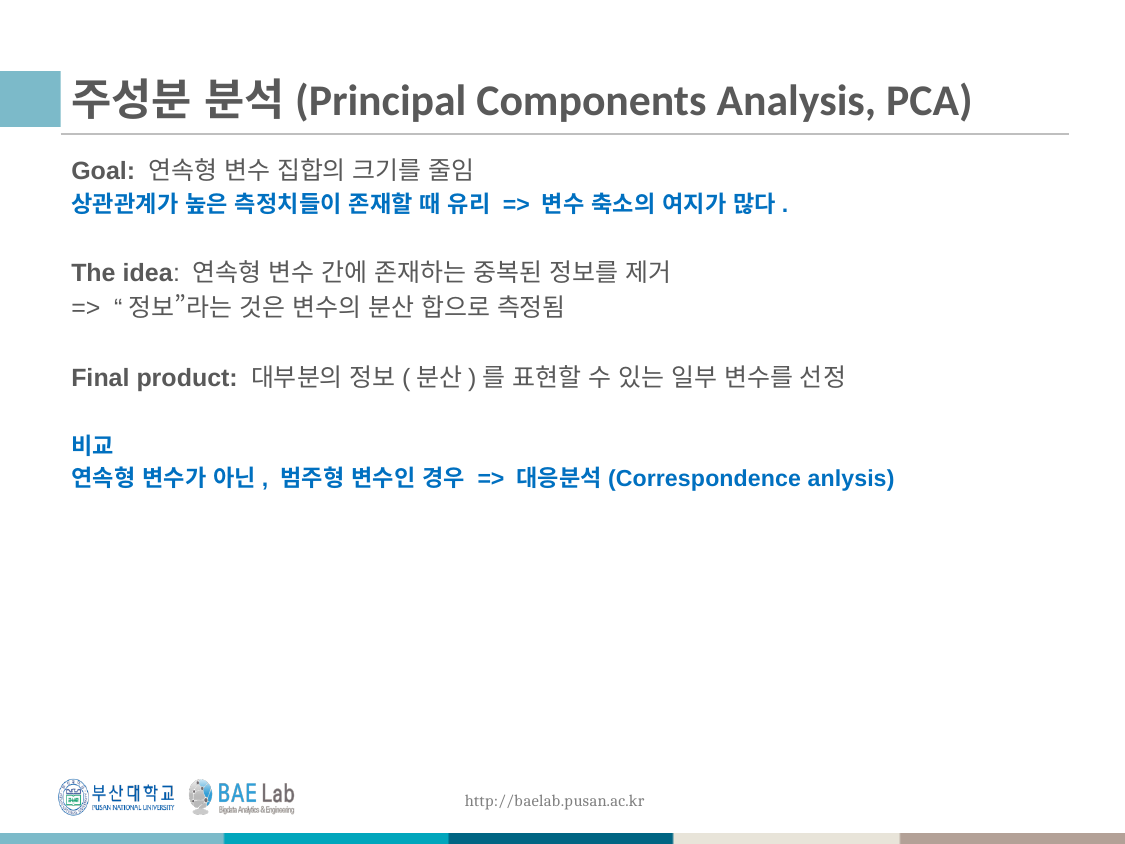

# 주성분 분석(Principal Components Analysis, PCA)
Goal: 연속형 변수 집합의 크기를 줄임
상관관계가 높은 측정치들이 존재할 때 유리 => 변수 축소의 여지가 많다.

The idea: 연속형 변수 간에 존재하는 중복된 정보를 제거
=>  “정보”라는 것은 변수의 분산 합으로 측정됨

Final product: 대부분의 정보(분산)를 표현할 수 있는 일부 변수를 선정

비교
연속형 변수가 아닌, 범주형 변수인 경우 => 대응분석(Correspondence anlysis)